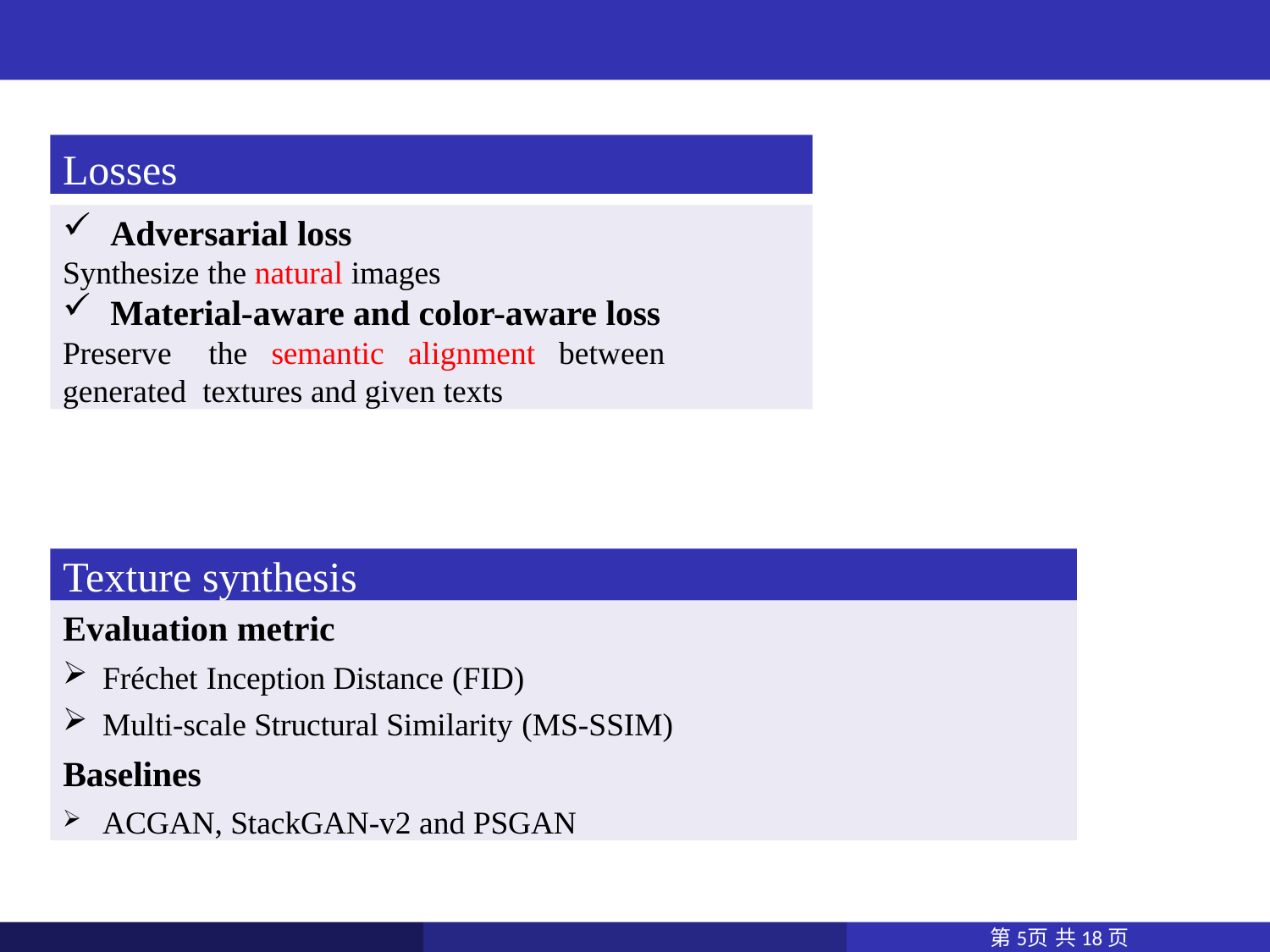

#
Losses
Adversarial loss
Synthesize the natural images
Material-aware and color-aware loss
Preserve	the	semantic	alignment	between	generated  textures and given texts
Texture synthesis
Evaluation metric
Fréchet Inception Distance (FID)
Multi-scale Structural Similarity (MS-SSIM)
Baselines
ACGAN, StackGAN-v2 and PSGAN

第5页 共18页